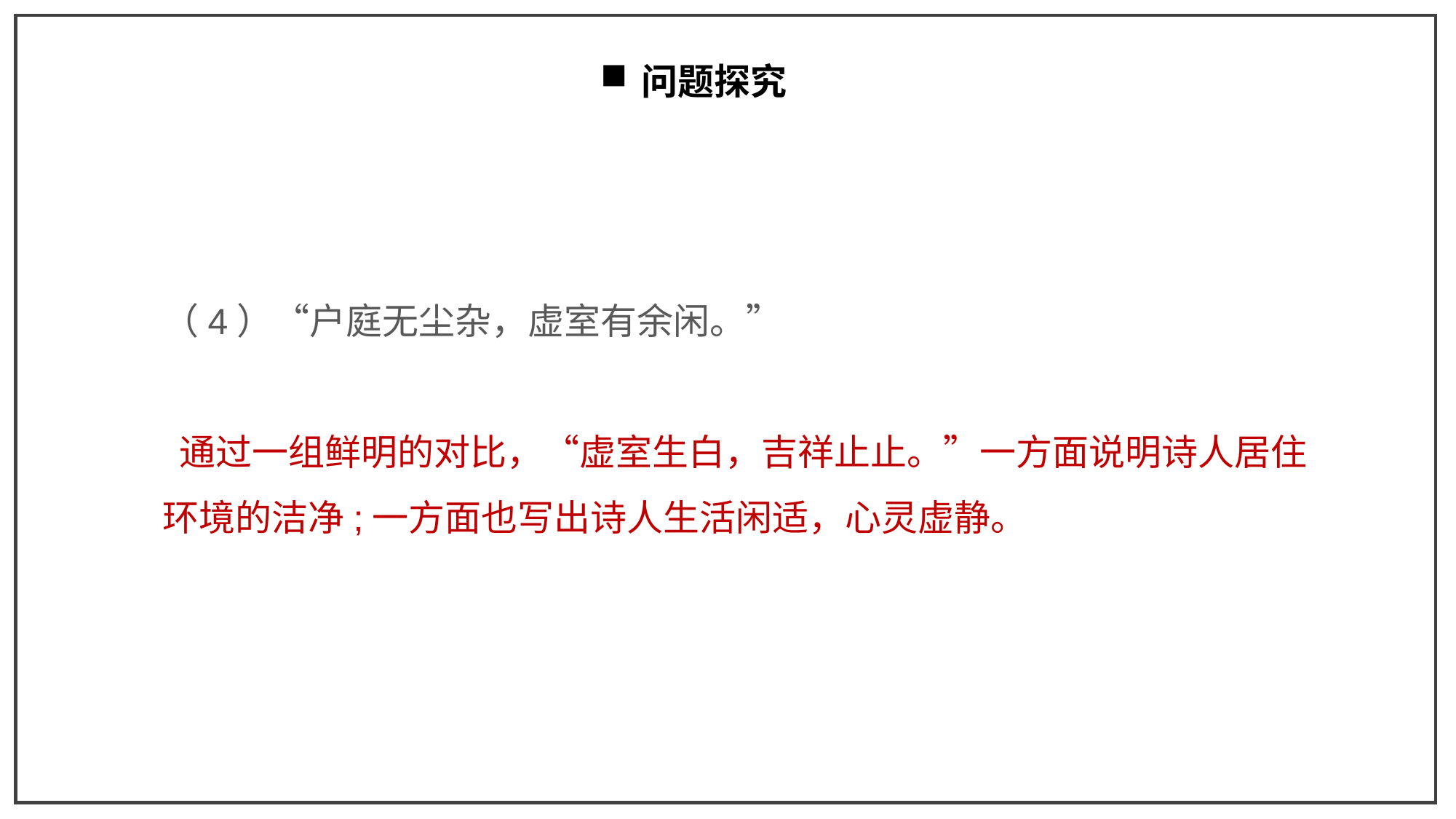

问题探究
（4）“户庭无尘杂，虚室有余闲。”

 通过一组鲜明的对比，“虚室生白，吉祥止止。”一方面说明诗人居住环境的洁净;一方面也写出诗人生活闲适，心灵虚静。